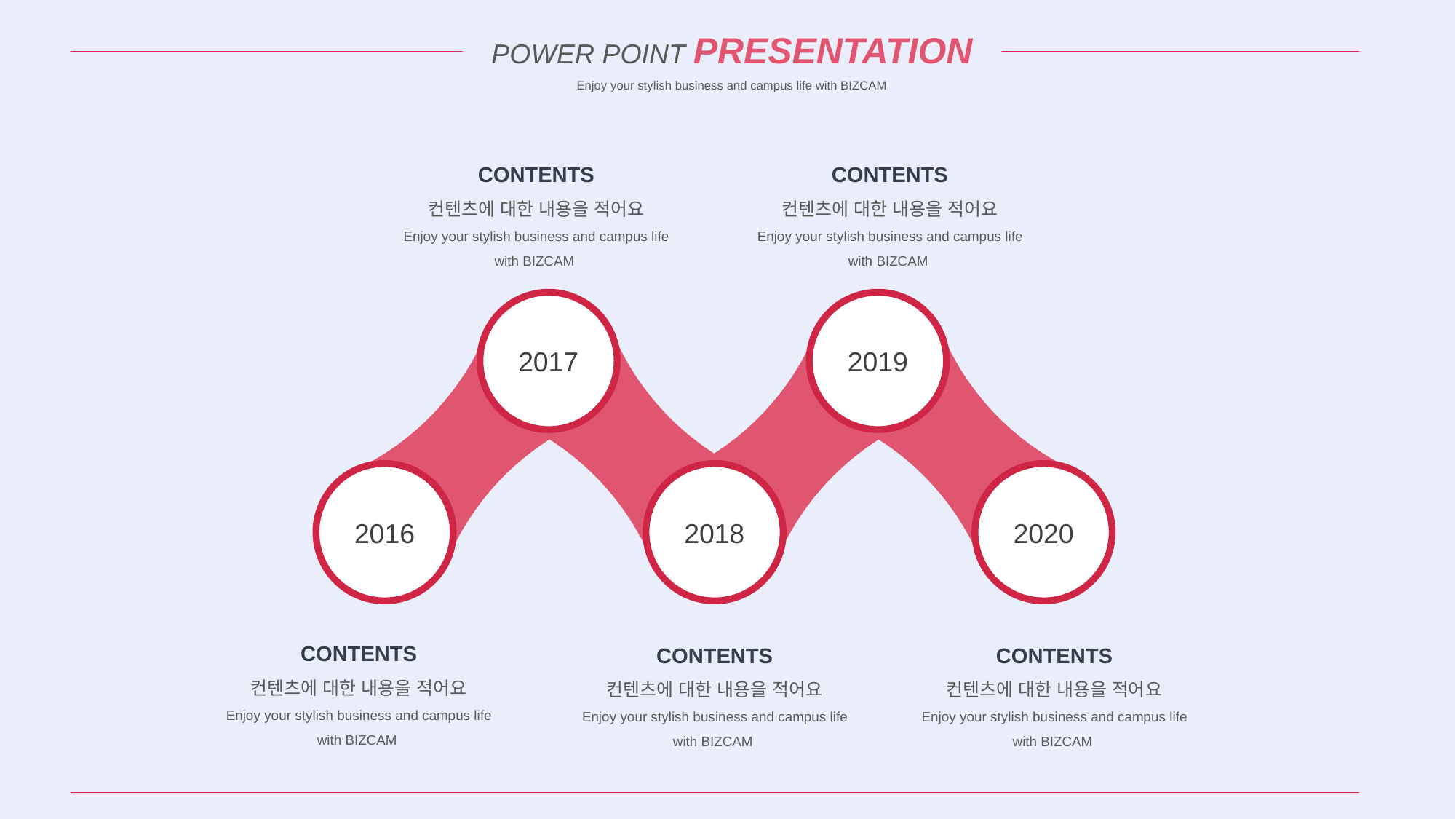

POWER POINT PRESENTATION
Enjoy your stylish business and campus life with BIZCAM
CONTENTS
컨텐츠에 대한 내용을 적어요
Enjoy your stylish business and campus life with BIZCAM
CONTENTS
컨텐츠에 대한 내용을 적어요
Enjoy your stylish business and campus life with BIZCAM
2017
2019

2016
2018
2020
CONTENTS
컨텐츠에 대한 내용을 적어요
Enjoy your stylish business and campus life with BIZCAM
CONTENTS
컨텐츠에 대한 내용을 적어요
Enjoy your stylish business and campus life with BIZCAM
CONTENTS
컨텐츠에 대한 내용을 적어요
Enjoy your stylish business and campus life with BIZCAM